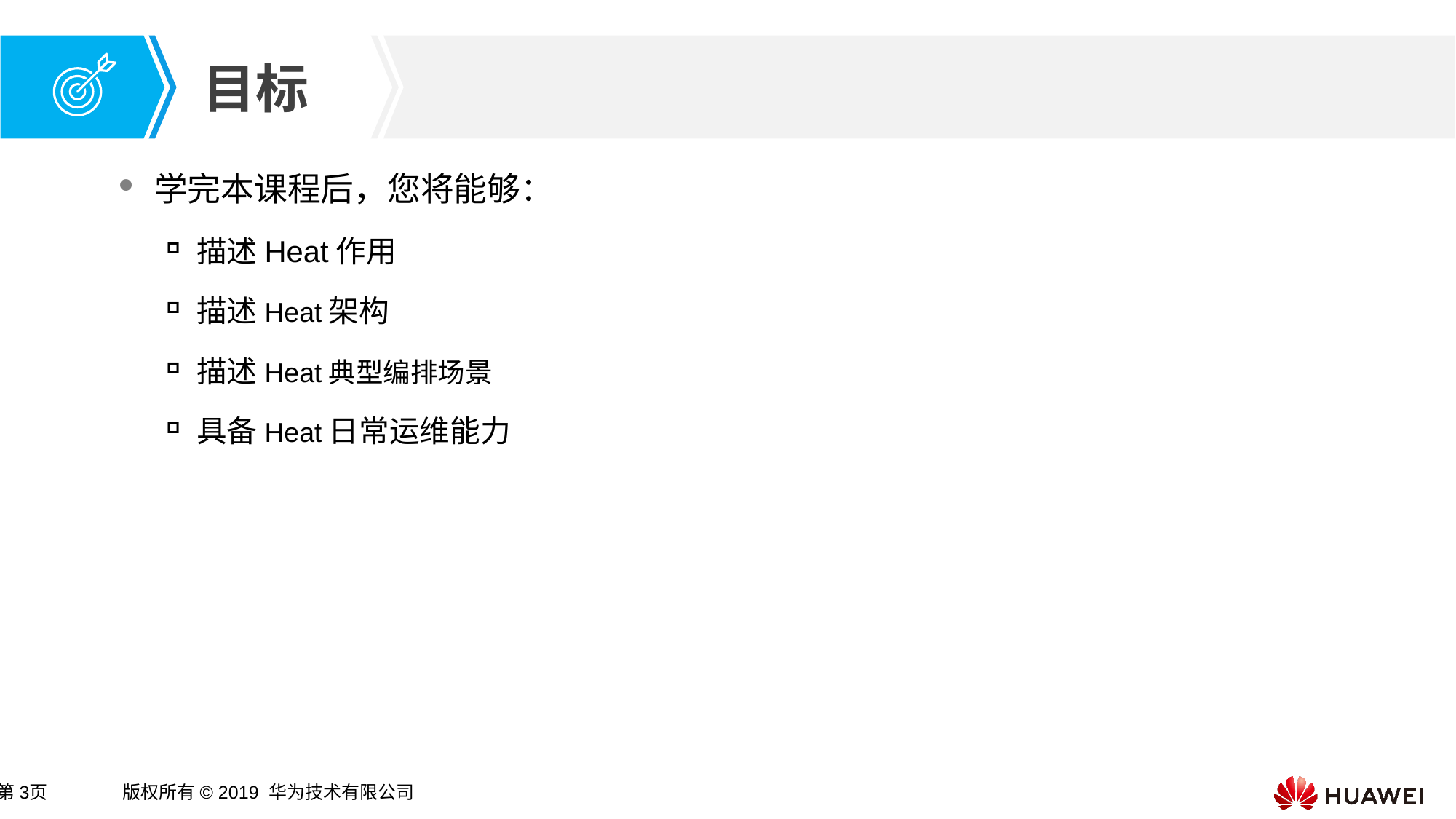

学完本课程后，您将能够：
描述Heat作用
描述Heat架构
描述Heat典型编排场景
具备Heat日常运维能力